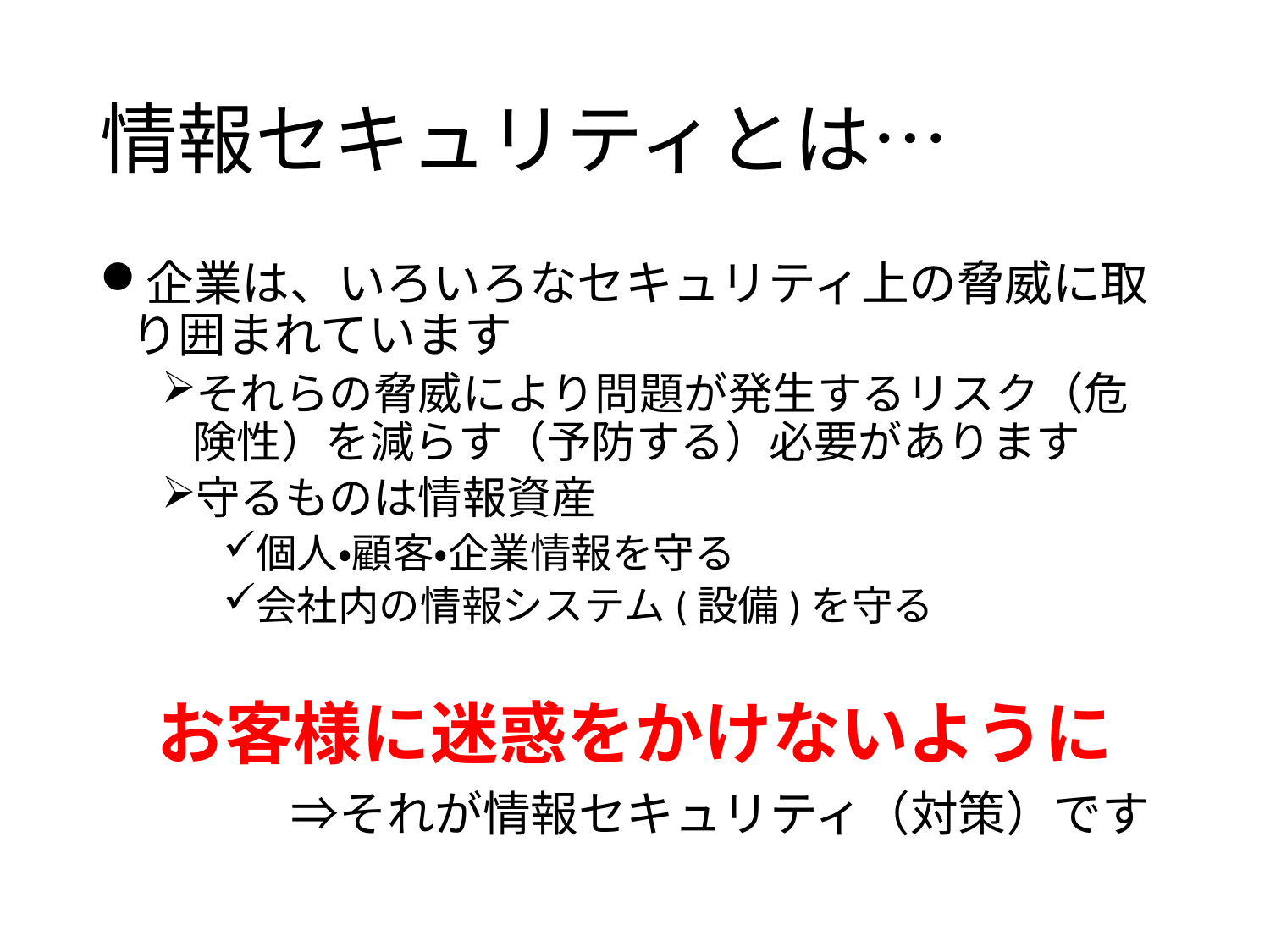

# 情報セキュリティとは…
企業は、いろいろなセキュリティ上の脅威に取り囲まれています
それらの脅威により問題が発生するリスク（危険性）を減らす（予防する）必要があります
守るものは情報資産
個人・顧客・企業情報を守る
会社内の情報システム(設備)を守る

お客様に迷惑をかけないように
　　　　⇒それが情報セキュリティ（対策）です